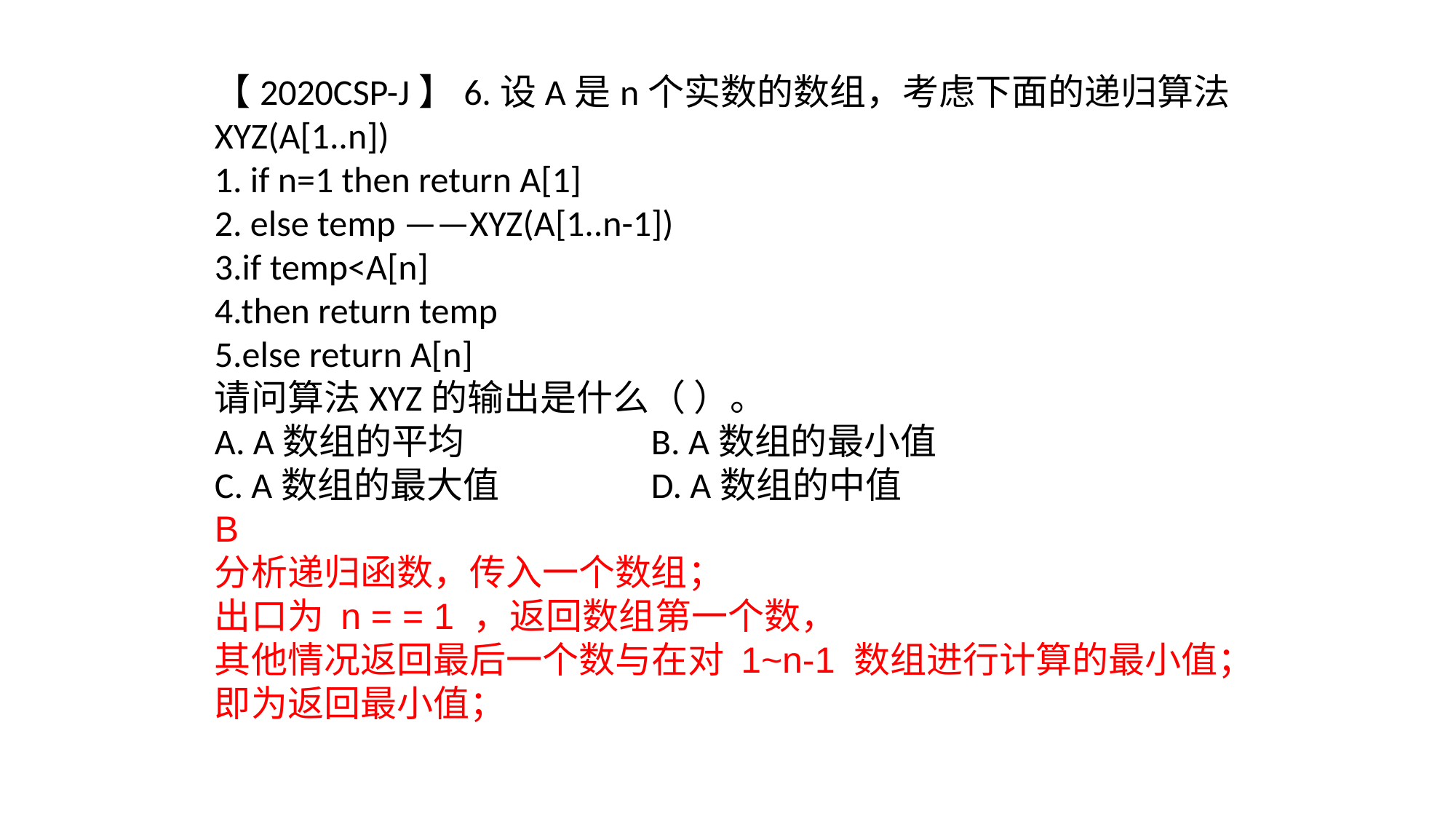

【2020CSP-J】6.设A是n个实数的数组，考虑下面的递归算法
XYZ(A[1..n])
1. if n=1 then return A[1]
2. else temp ——XYZ(A[1..n-1])
3.if temp<A[n]
4.then return temp
5.else return A[n]
请问算法XYZ的输出是什么（ ）。
A. A数组的平均		B. A数组的最小值
C. A数组的最大值		D. A数组的中值
B
分析递归函数，传入一个数组；
出口为 n = = 1 ，返回数组第一个数，
其他情况返回最后一个数与在对 1~n-1 数组进行计算的最小值；
即为返回最小值；